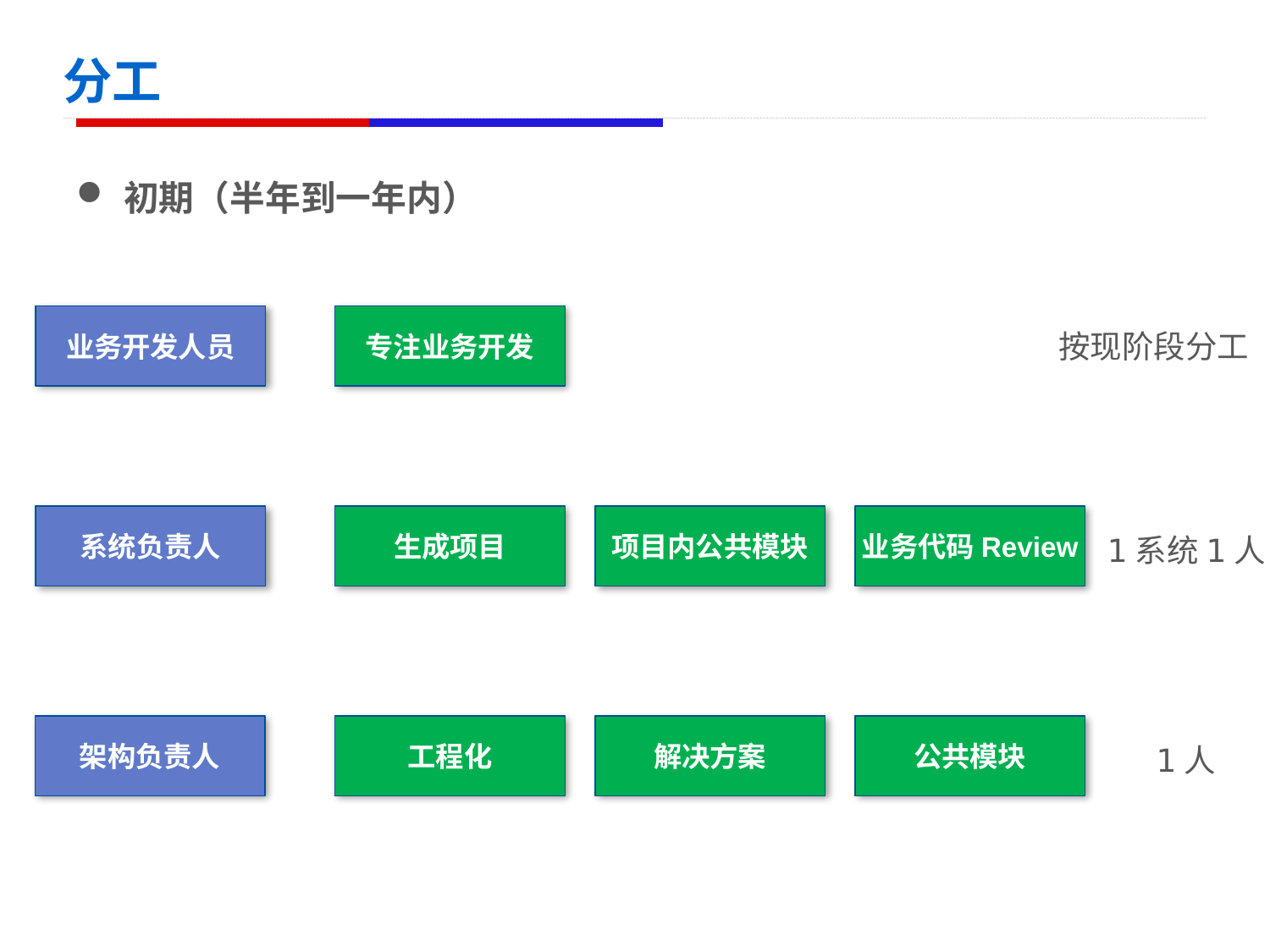

# 分工
初期（半年到一年内）

业务开发人员
专注业务开发
按现阶段分工
系统负责人
生成项目
项目内公共模块
业务代码Review
1系统1人
架构负责人
工程化
解决方案
公共模块
1人